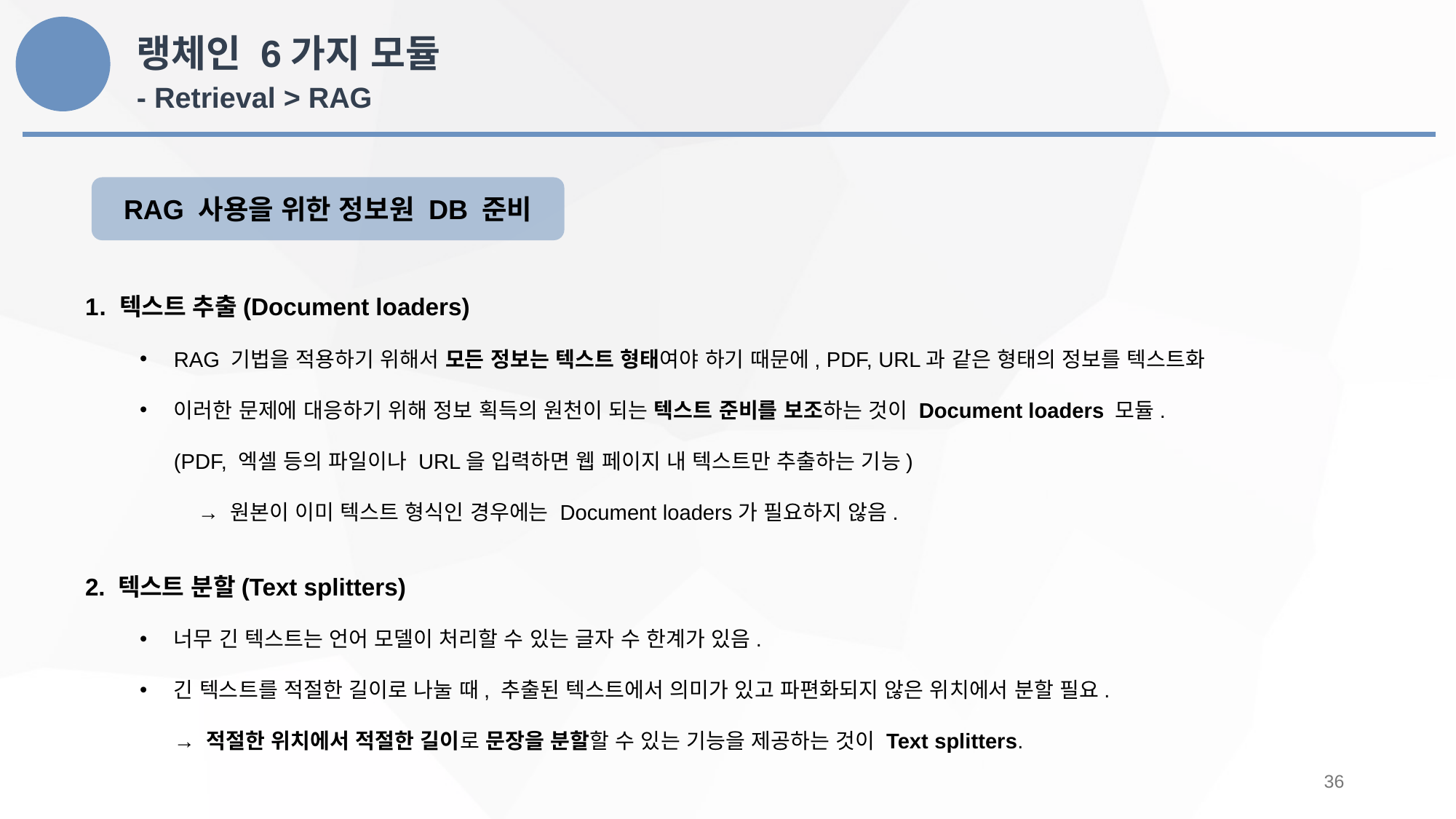

랭체인 6가지 모듈
- Retrieval > RAG
RAG 사용을 위한 정보원 DB 준비
 텍스트 추출(Document loaders)
RAG 기법을 적용하기 위해서 모든 정보는 텍스트 형태여야 하기 때문에, PDF, URL과 같은 형태의 정보를 텍스트화
이러한 문제에 대응하기 위해 정보 획득의 원천이 되는 텍스트 준비를 보조하는 것이 Document loaders 모듈.
(PDF, 엑셀 등의 파일이나 URL을 입력하면 웹 페이지 내 텍스트만 추출하는 기능)
    → 원본이 이미 텍스트 형식인 경우에는 Document loaders가 필요하지 않음.

2. 텍스트 분할(Text splitters)
너무 긴 텍스트는 언어 모델이 처리할 수 있는 글자 수 한계가 있음.
긴 텍스트를 적절한 길이로 나눌 때, 추출된 텍스트에서 의미가 있고 파편화되지 않은 위치에서 분할 필요.
→ 적절한 위치에서 적절한 길이로 문장을 분할할 수 있는 기능을 제공하는 것이 Text splitters.

36